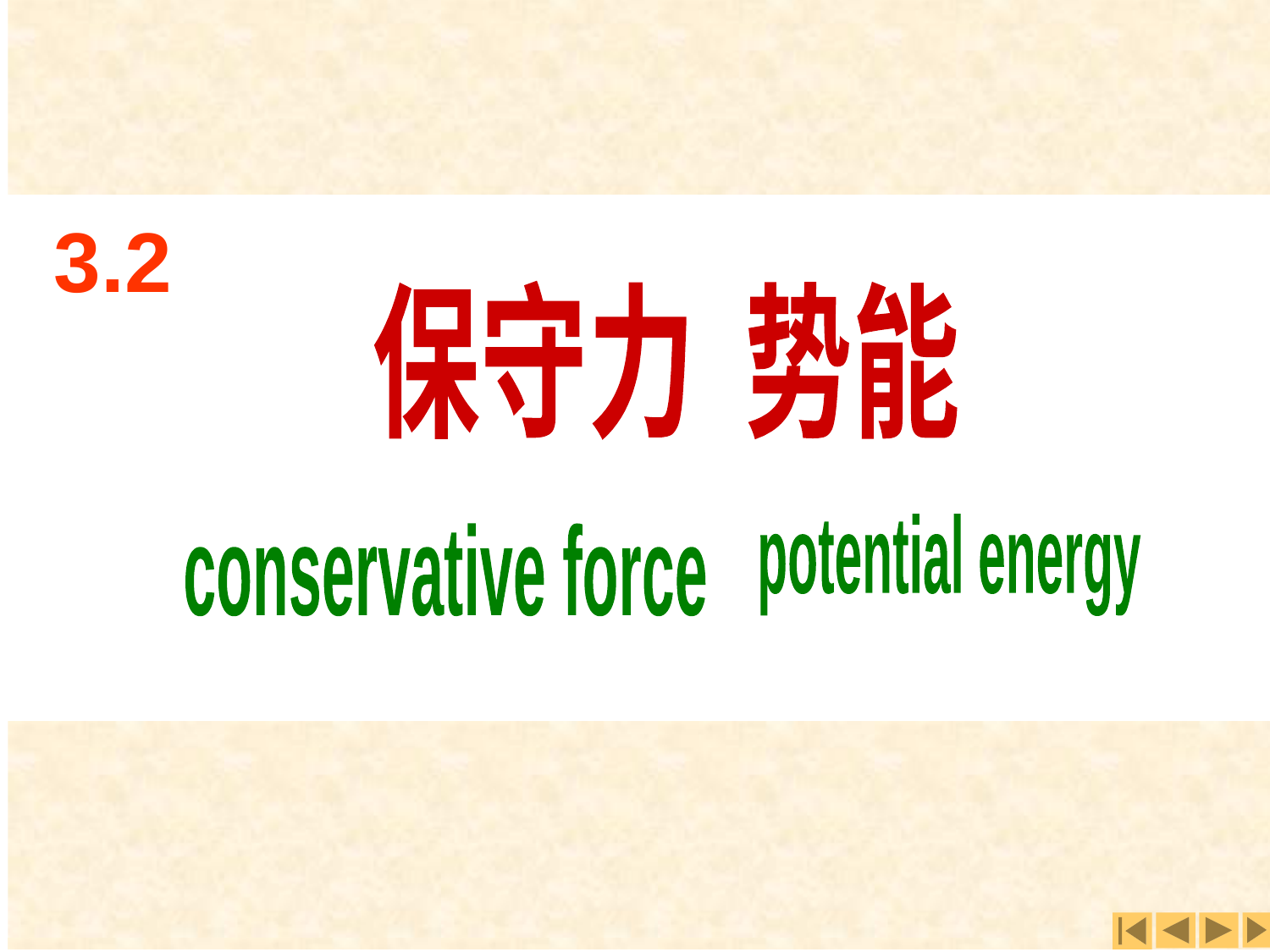

第二节

保守力  势能
potential energy
conservative force

3.2